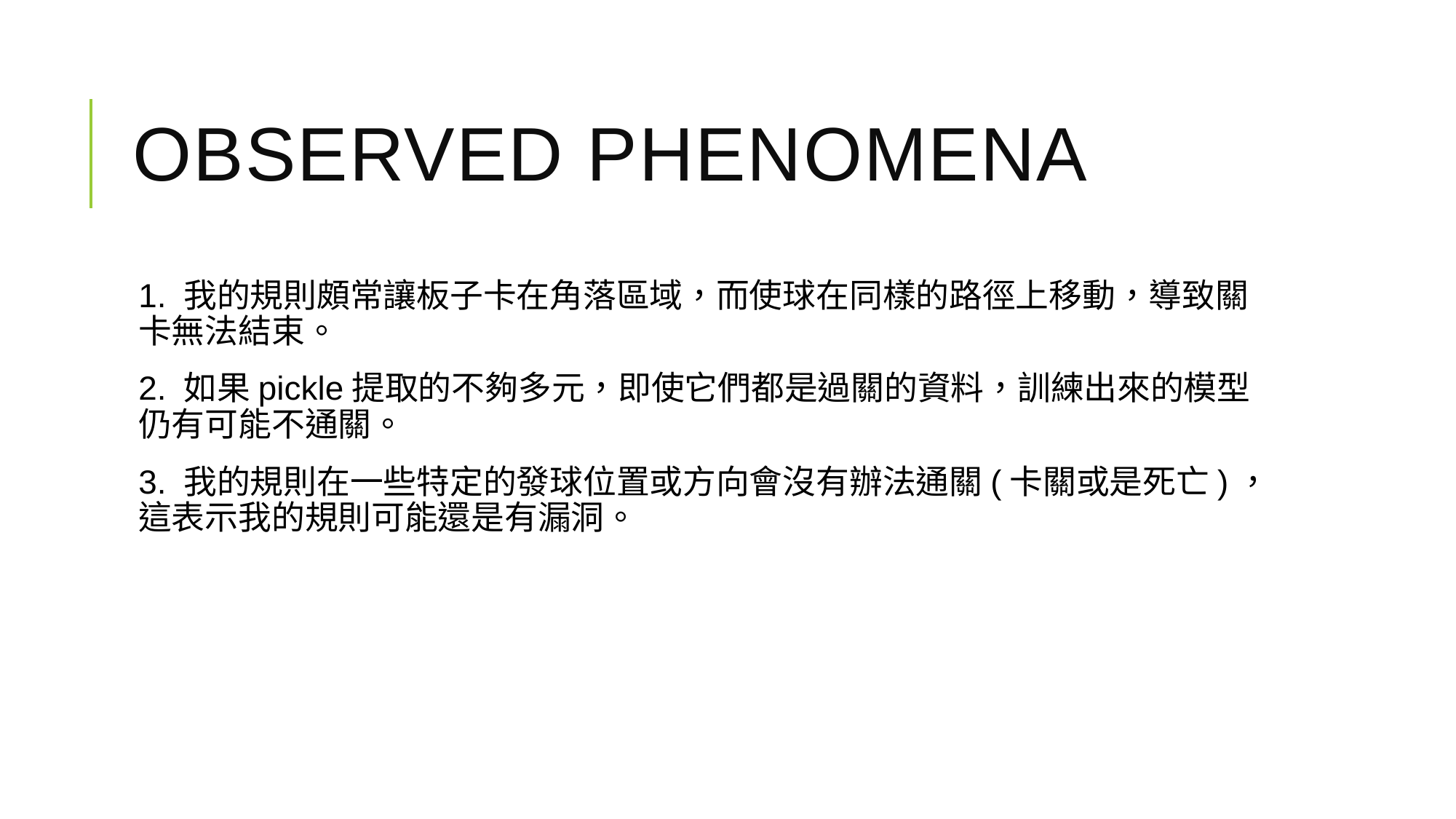

# Observed phenomena
1. 我的規則頗常讓板子卡在角落區域，而使球在同樣的路徑上移動，導致關卡無法結束。
2. 如果pickle提取的不夠多元，即使它們都是過關的資料，訓練出來的模型仍有可能不通關。
3. 我的規則在一些特定的發球位置或方向會沒有辦法通關(卡關或是死亡)，這表示我的規則可能還是有漏洞。